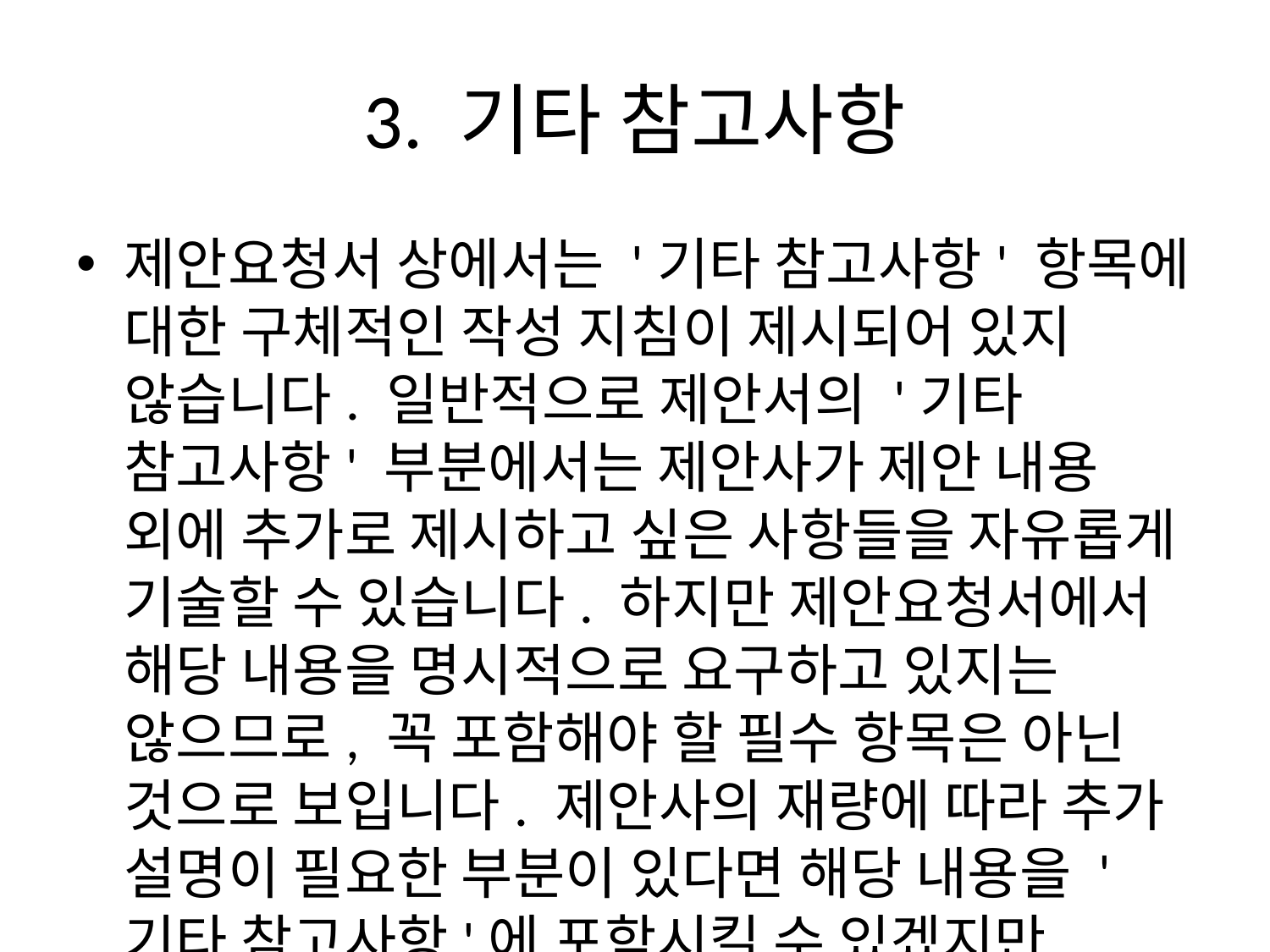

# 3. 기타 참고사항
제안요청서 상에서는 '기타 참고사항' 항목에 대한 구체적인 작성 지침이 제시되어 있지 않습니다. 일반적으로 제안서의 '기타 참고사항' 부분에서는 제안사가 제안 내용 외에 추가로 제시하고 싶은 사항들을 자유롭게 기술할 수 있습니다. 하지만 제안요청서에서 해당 내용을 명시적으로 요구하고 있지는 않으므로, 꼭 포함해야 할 필수 항목은 아닌 것으로 보입니다. 제안사의 재량에 따라 추가 설명이 필요한 부분이 있다면 해당 내용을 '기타 참고사항'에 포함시킬 수 있겠지만, 제안요청서의 요구사항을 벗어나는 불필요한 내용은 최소화하는 것이 좋겠습니다.